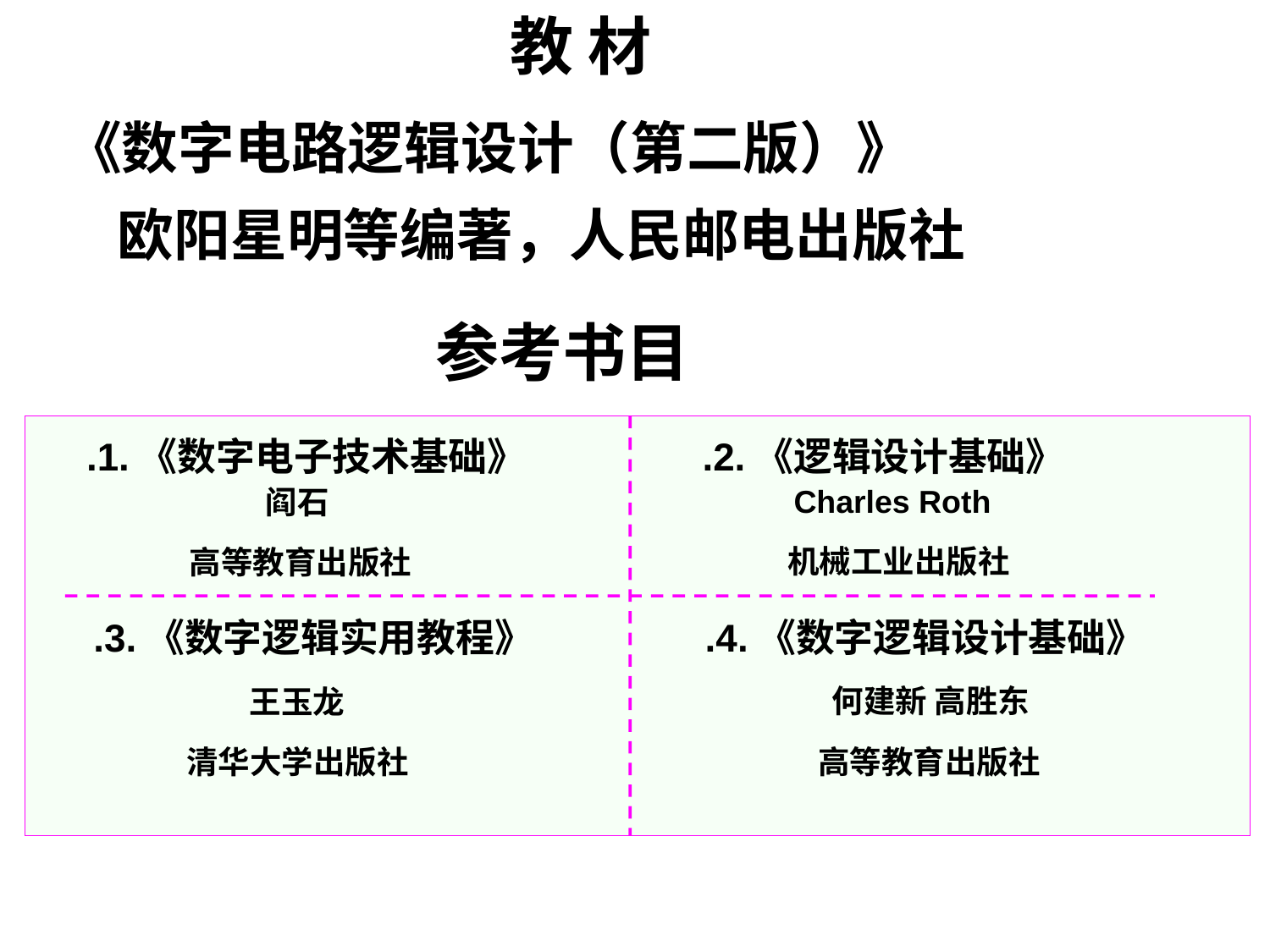

教 材
《数字电路逻辑设计（第二版）》
   欧阳星明等编著，人民邮电出版社
参考书目

.1.《数字电子技术基础》
.2.《逻辑设计基础》
Charles Roth
阎石
机械工业出版社
高等教育出版社

.3.《数字逻辑实用教程》
.4.《数字逻辑设计基础》
何建新 高胜东
王玉龙
清华大学出版社
高等教育出版社